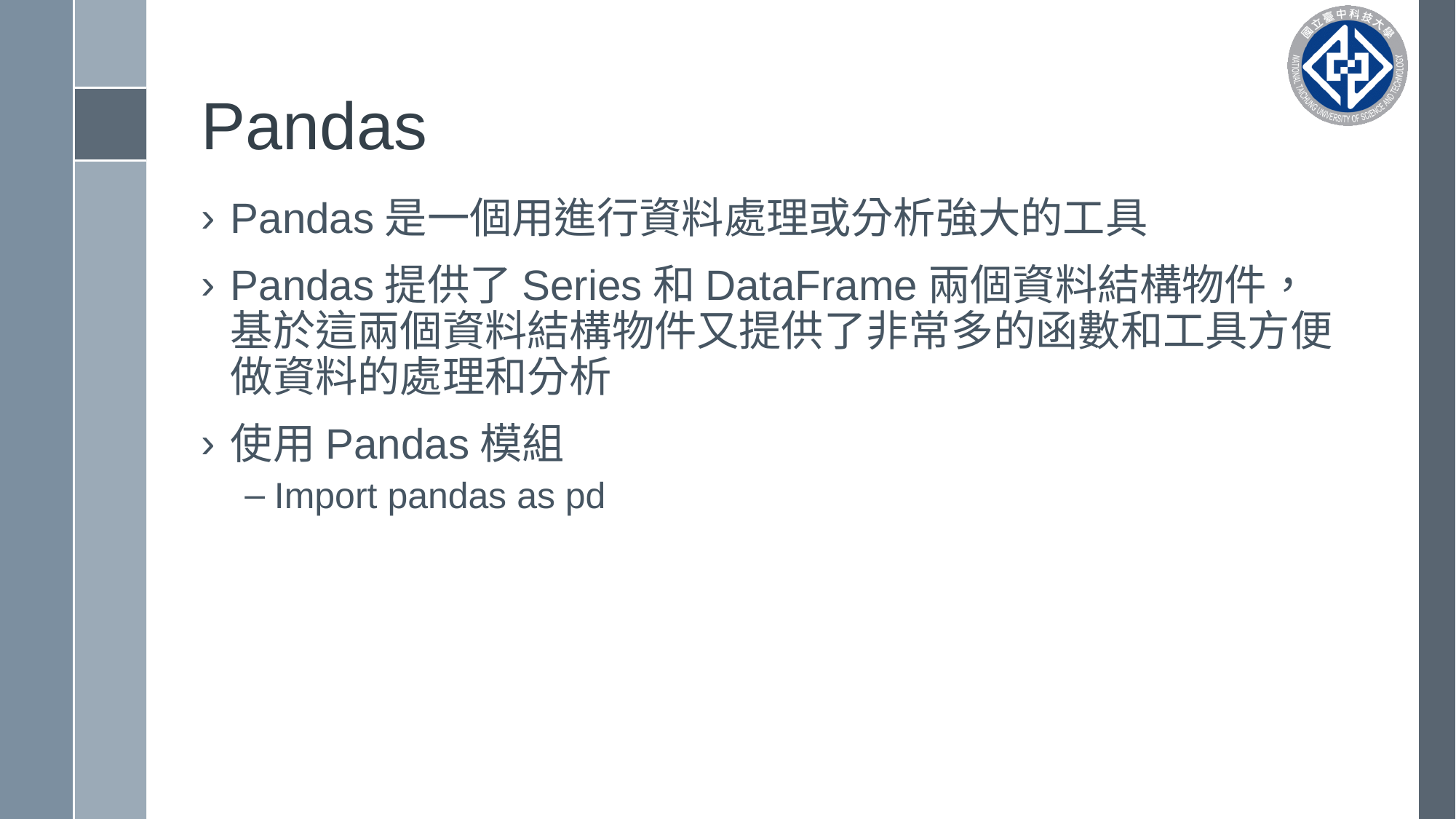

# Pandas
Pandas是一個用進行資料處理或分析強大的工具
Pandas提供了Series和DataFrame兩個資料結構物件，基於這兩個資料結構物件又提供了非常多的函數和工具方便做資料的處理和分析
使用Pandas模組
Import pandas as pd